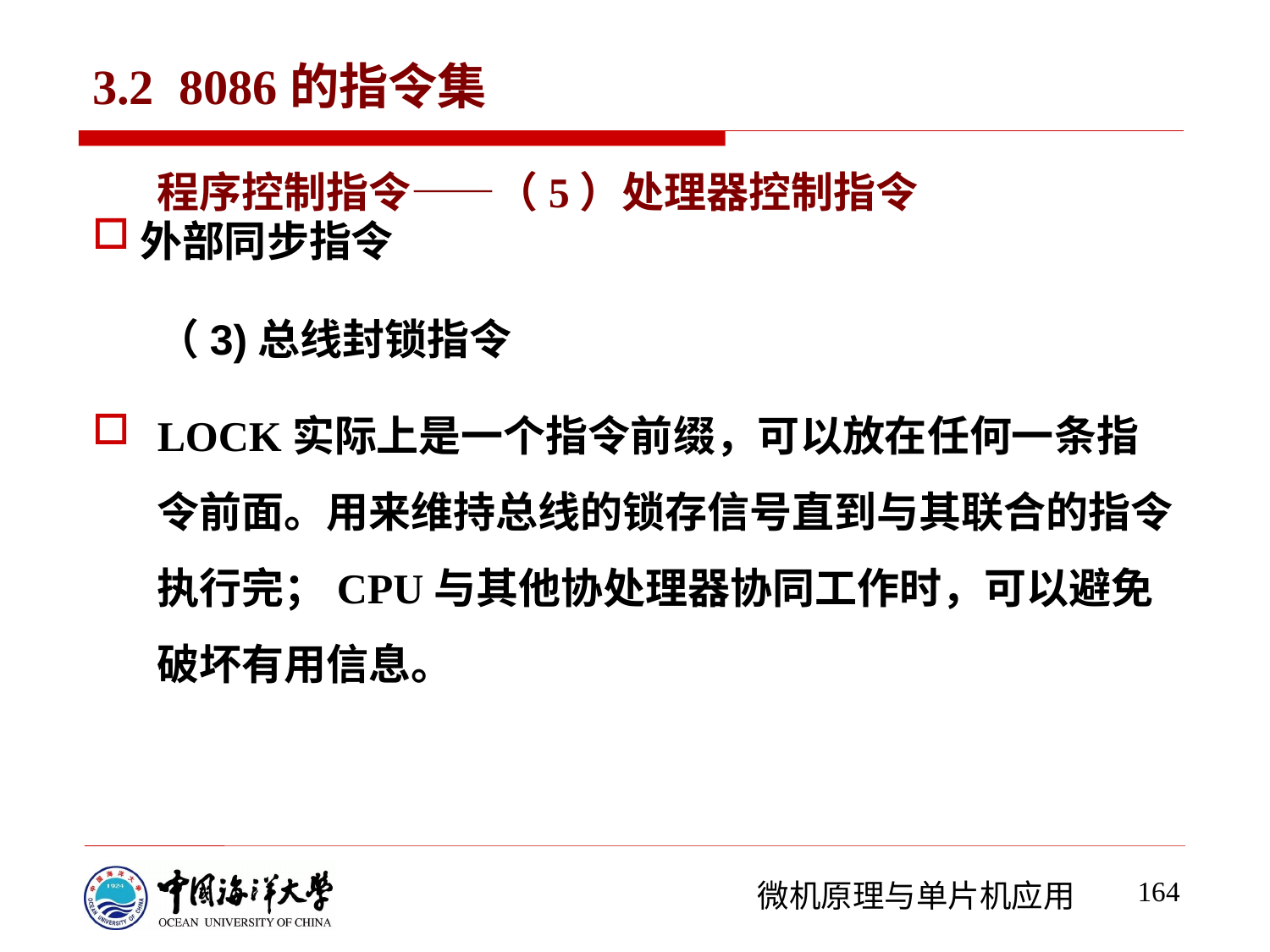

# 3.2  8086的指令集
程序控制指令——（5）处理器控制指令
外部同步指令

（3)总线封锁指令
LOCK实际上是一个指令前缀，可以放在任何一条指令前面。用来维持总线的锁存信号直到与其联合的指令执行完；CPU与其他协处理器协同工作时，可以避免破坏有用信息。

164